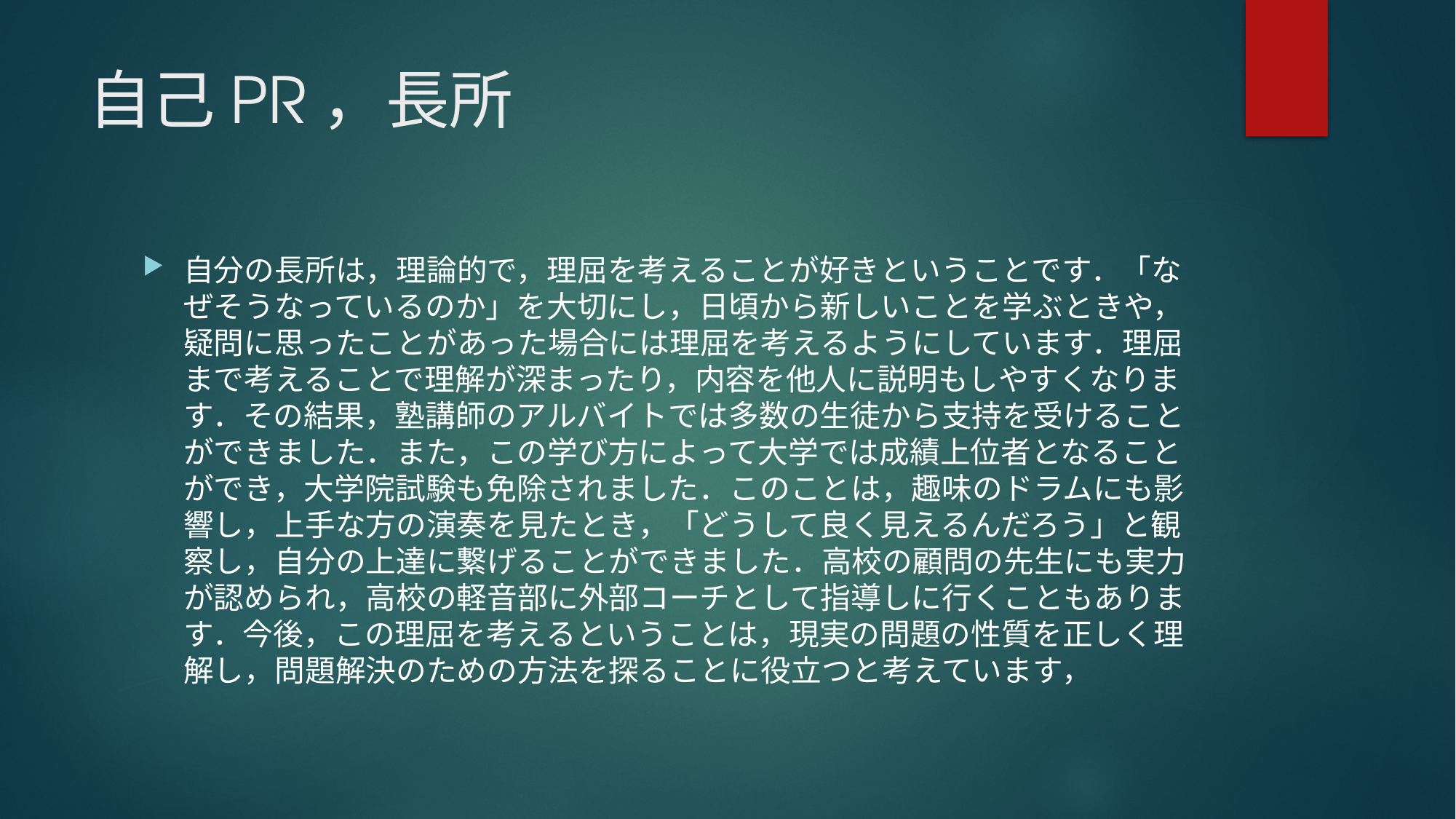

# 自己PR，長所
自分の長所は，理論的で，理屈を考えることが好きということです．「なぜそうなっているのか」を大切にし，日頃から新しいことを学ぶときや，疑問に思ったことがあった場合には理屈を考えるようにしています．理屈まで考えることで理解が深まったり，内容を他人に説明もしやすくなります．その結果，塾講師のアルバイトでは多数の生徒から支持を受けることができました．また，この学び方によって大学では成績上位者となることができ，大学院試験も免除されました．このことは，趣味のドラムにも影響し，上手な方の演奏を見たとき，「どうして良く見えるんだろう」と観察し，自分の上達に繋げることができました．高校の顧問の先生にも実力が認められ，高校の軽音部に外部コーチとして指導しに行くこともあります．今後，この理屈を考えるということは，現実の問題の性質を正しく理解し，問題解決のための方法を探ることに役立つと考えています，